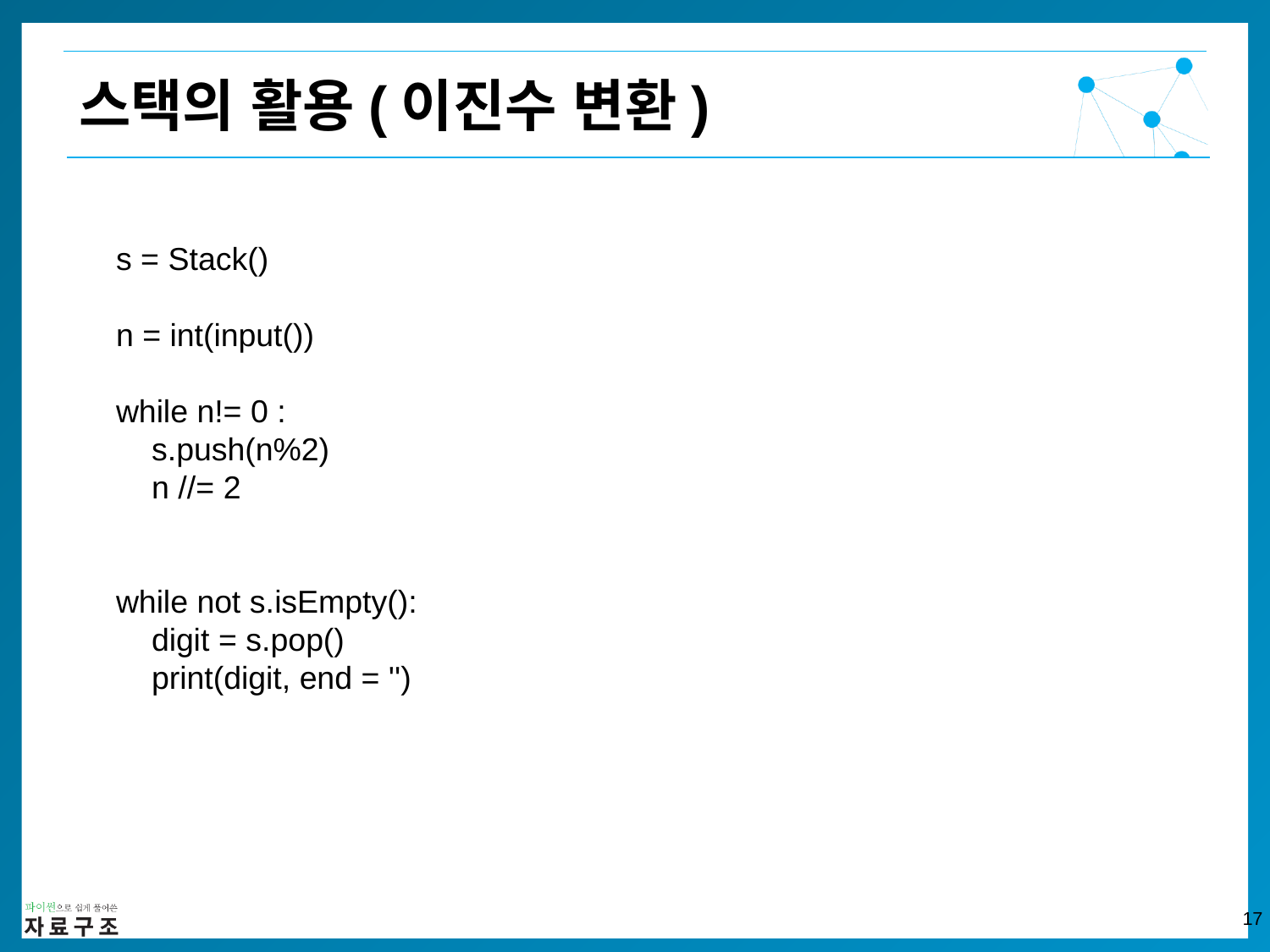

스택의 활용(이진수 변환)
s = Stack()

n = int(input())

while n!= 0 :
    s.push(n%2)
    n //= 2

while not s.isEmpty():
    digit = s.pop()
    print(digit, end = '')